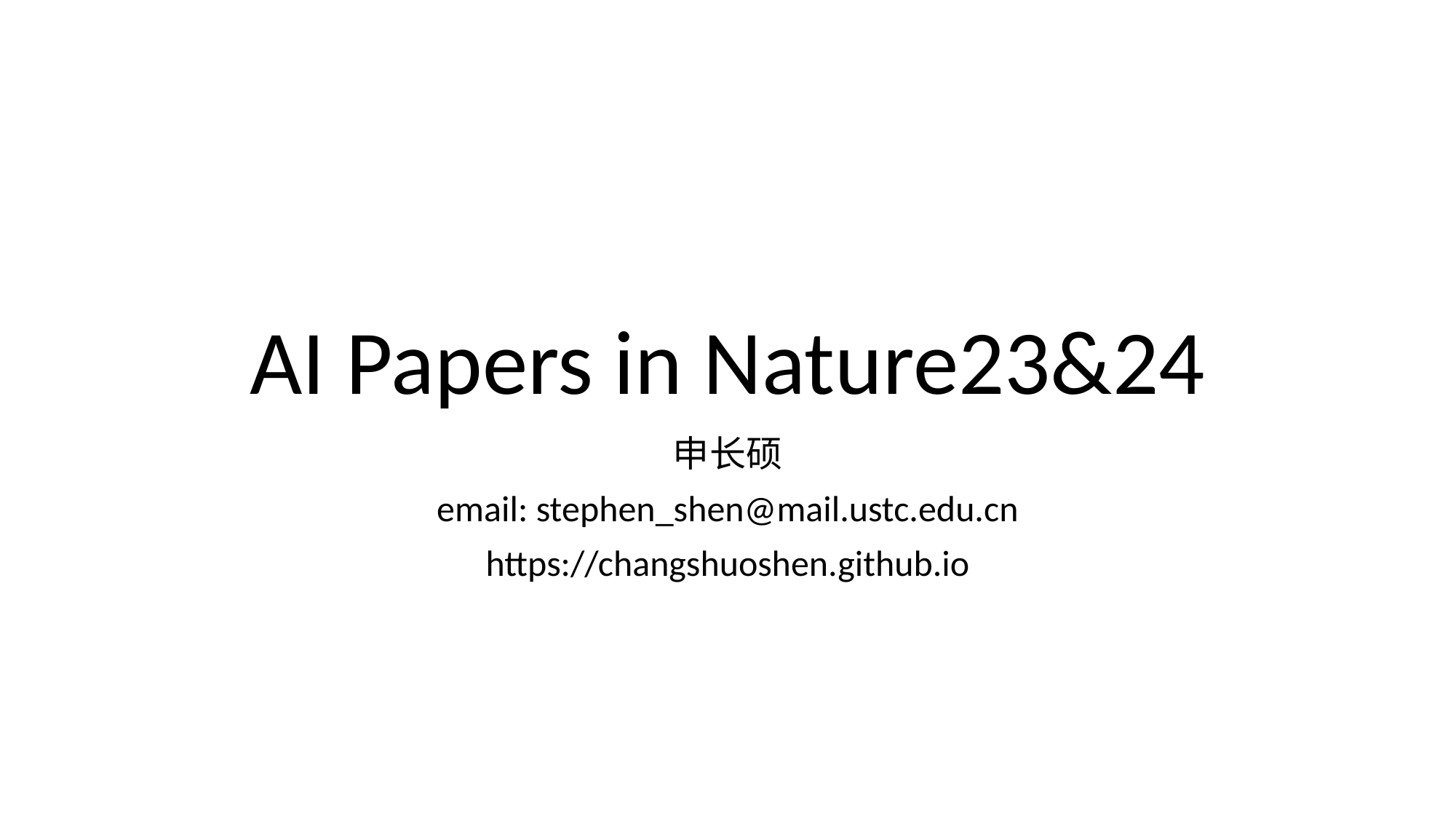

# AI Papers in Nature23&24
申长硕
email: stephen_shen@mail.ustc.edu.cn
https://changshuoshen.github.io